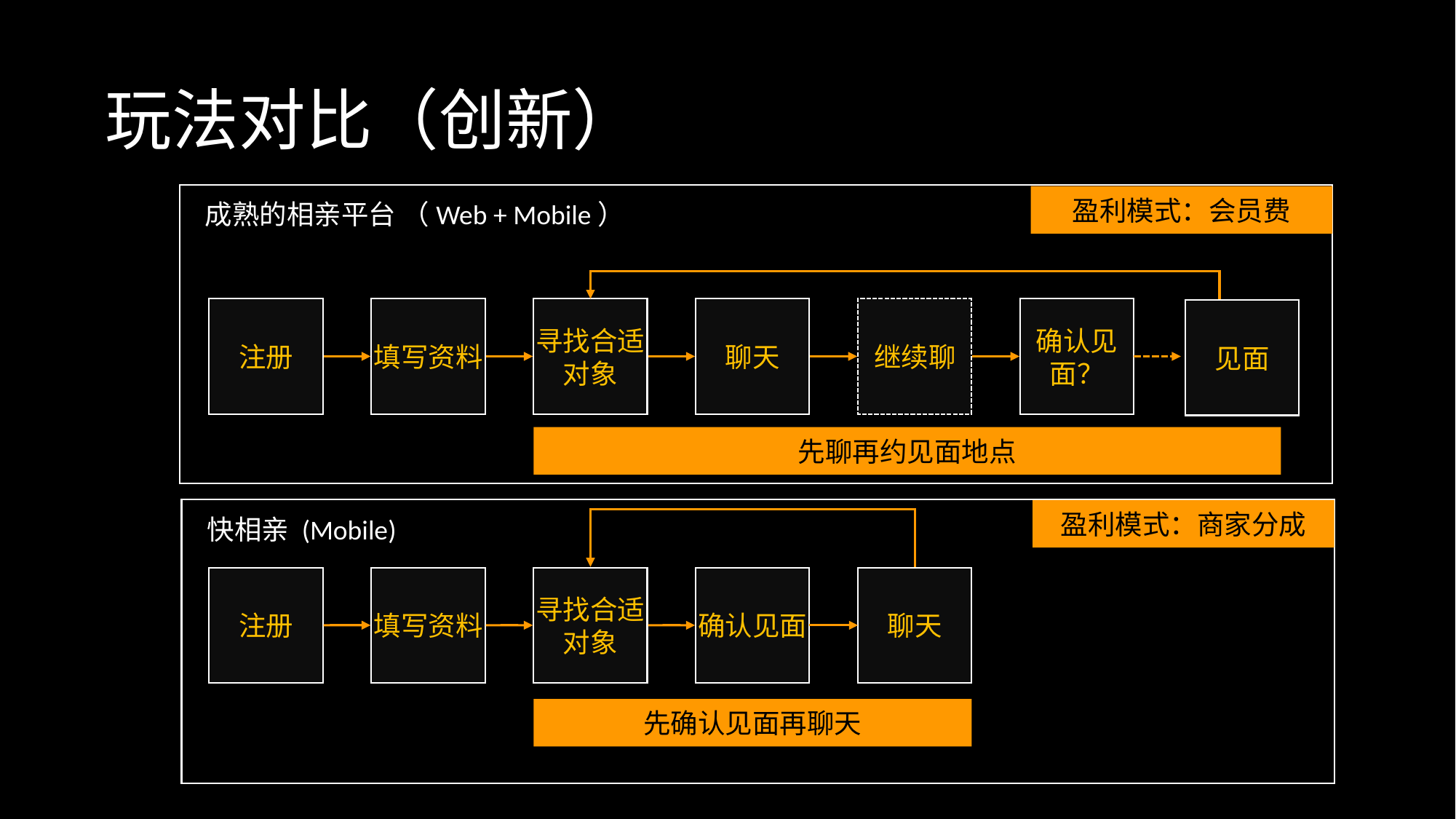

# 玩法对比（创新）

盈利模式：会员费
成熟的相亲平台 （Web + Mobile）

注册

填写资料

寻找合适对象

聊天

继续聊

确认见面？

见面

先聊再约见面地点

盈利模式：商家分成
快相亲 (Mobile)

注册

填写资料

寻找合适对象

确认见面

聊天

先确认见面再聊天